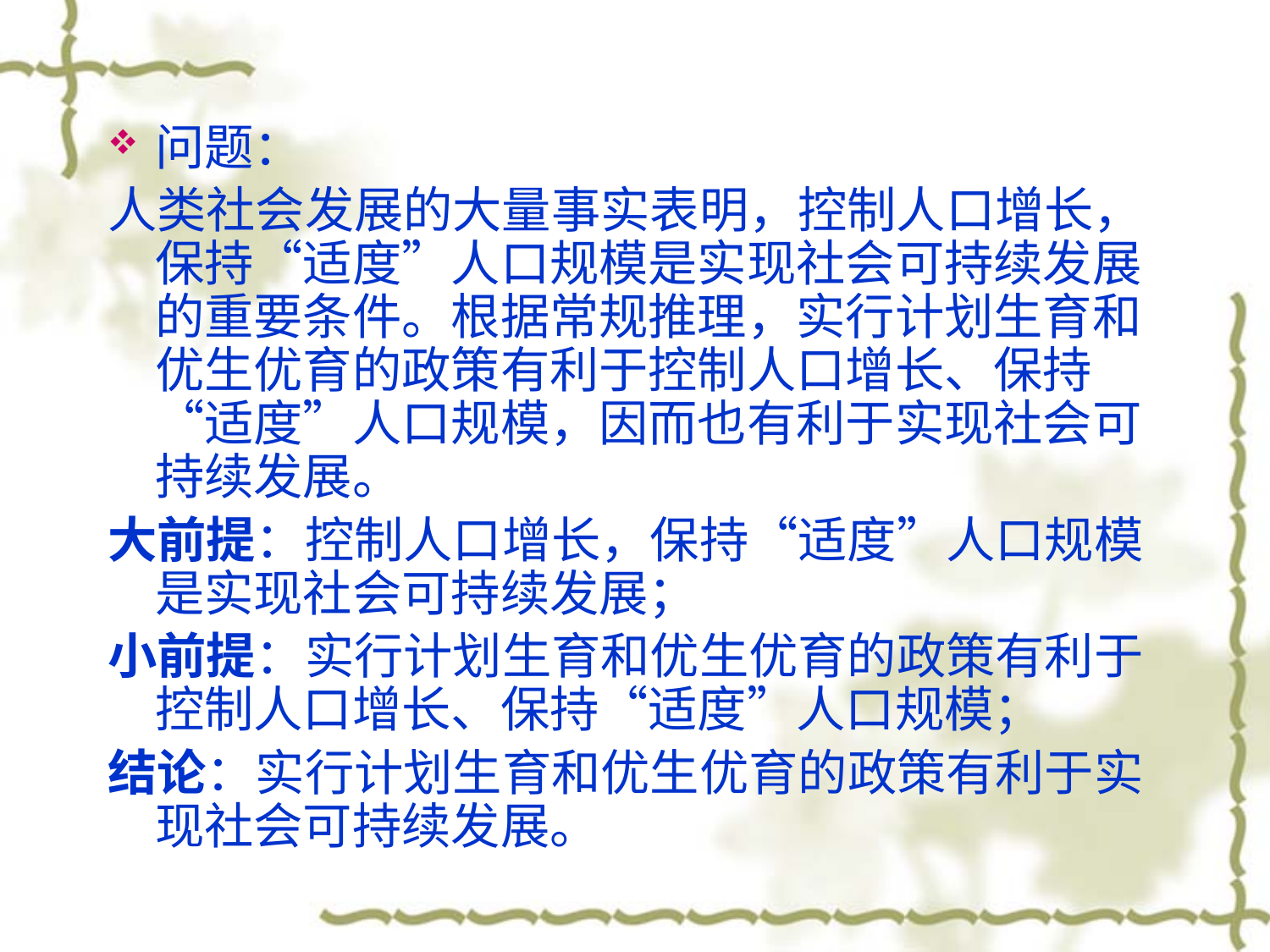

问题：
人类社会发展的大量事实表明，控制人口增长，保持“适度”人口规模是实现社会可持续发展的重要条件。根据常规推理，实行计划生育和优生优育的政策有利于控制人口增长、保持“适度”人口规模，因而也有利于实现社会可持续发展。
大前提：控制人口增长，保持“适度”人口规模是实现社会可持续发展；
小前提：实行计划生育和优生优育的政策有利于控制人口增长、保持“适度”人口规模；
结论：实行计划生育和优生优育的政策有利于实现社会可持续发展。